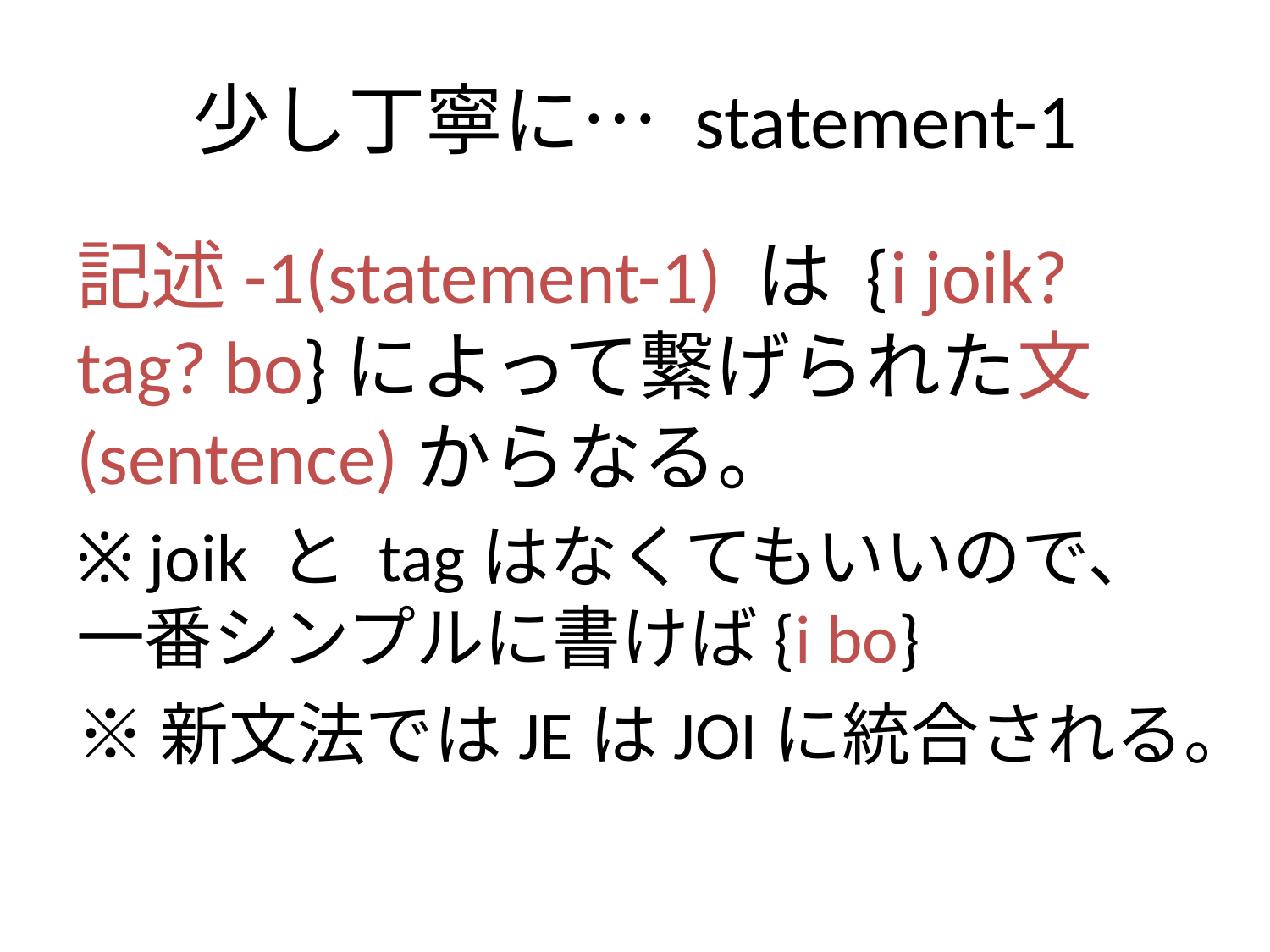

# 少し丁寧に… statement-1
記述-1(statement-1) は {i joik? tag? bo}によって繋げられた文(sentence)からなる。
※ joik と tagはなくてもいいので、一番シンプルに書けば{i bo}
※新文法ではJEはJOIに統合される。